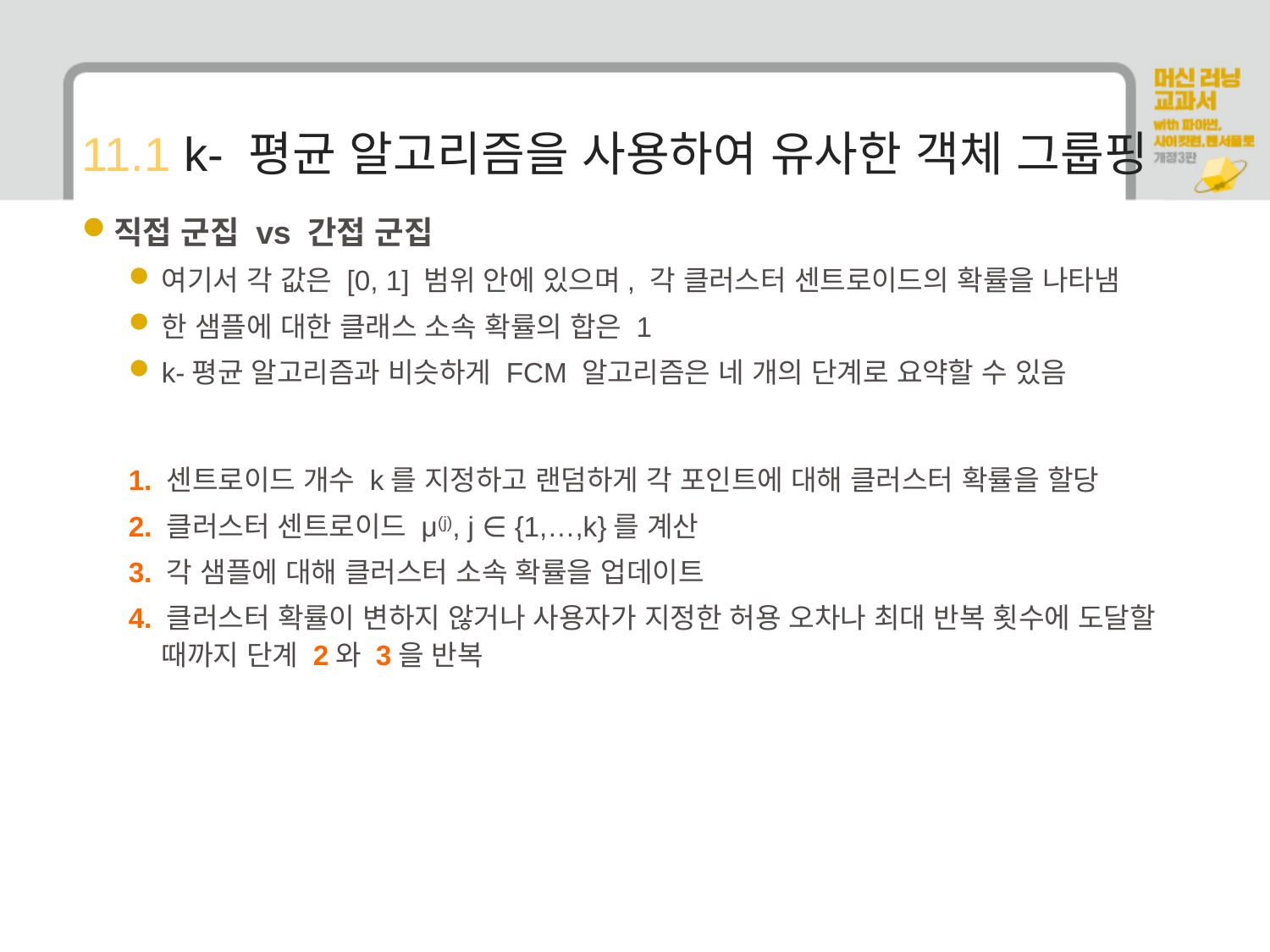

# 11.1 k- 평균 알고리즘을 사용하여 유사한 객체 그룹핑
직접 군집 vs 간접 군집
여기서 각 값은 [0, 1] 범위 안에 있으며, 각 클러스터 센트로이드의 확률을 나타냄
한 샘플에 대한 클래스 소속 확률의 합은 1
k-평균 알고리즘과 비슷하게 FCM 알고리즘은 네 개의 단계로 요약할 수 있음

1. 센트로이드 개수 k를 지정하고 랜덤하게 각 포인트에 대해 클러스터 확률을 할당
2. 클러스터 센트로이드 μ(j), j ∈ {1,…,k}를 계산
3. 각 샘플에 대해 클러스터 소속 확률을 업데이트
4. 클러스터 확률이 변하지 않거나 사용자가 지정한 허용 오차나 최대 반복 횟수에 도달할 때까지 단계 2와 3을 반복